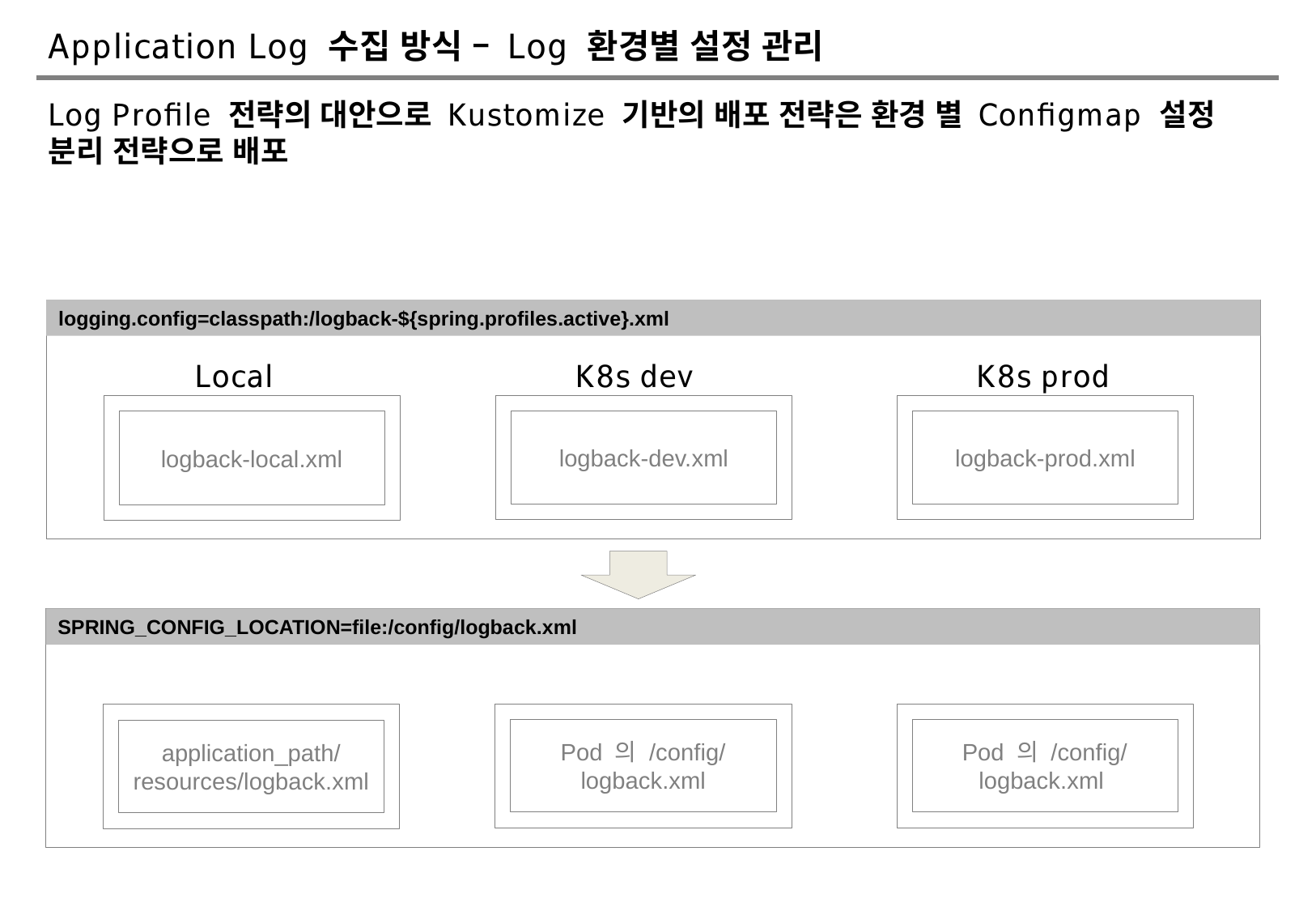

# Application Log 수집 방식 – Log 환경별 설정 관리
Log Profile 전략의 대안으로 Kustomize 기반의 배포 전략은 환경 별 Configmap 설정 분리 전략으로 배포

logging.config=classpath:/logback-${spring.profiles.active}.xml
K8s prod
Local
K8s dev
logback-dev.xml
logback-prod.xml
logback-local.xml

SPRING_CONFIG_LOCATION=file:/config/logback.xml
Pod 의 /config/logback.xml
Pod 의 /config/logback.xml
application_path/resources/logback.xml